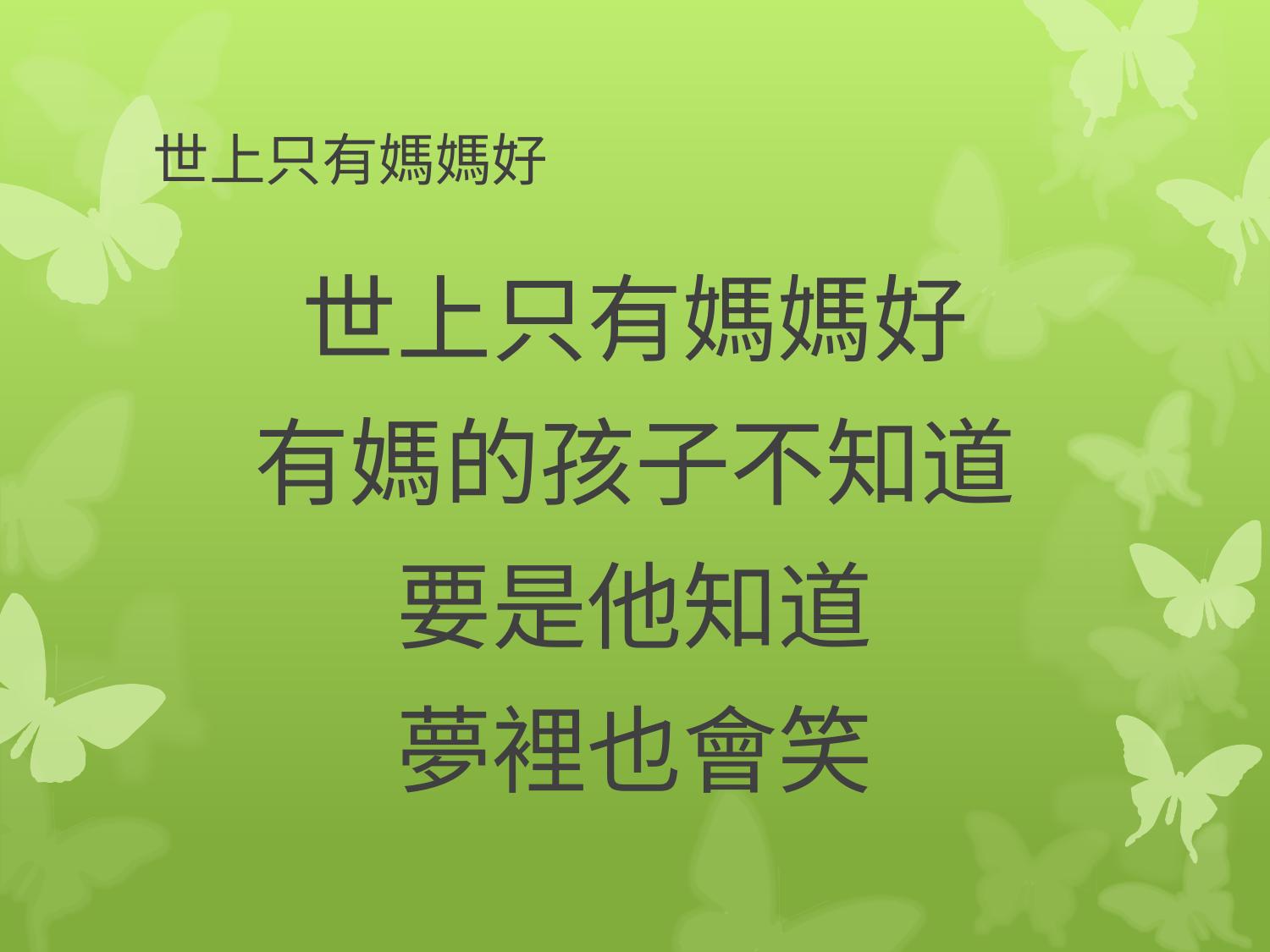

# 世上只有媽媽好
世上只有媽媽好
有媽的孩子不知道
要是他知道
夢裡也會笑